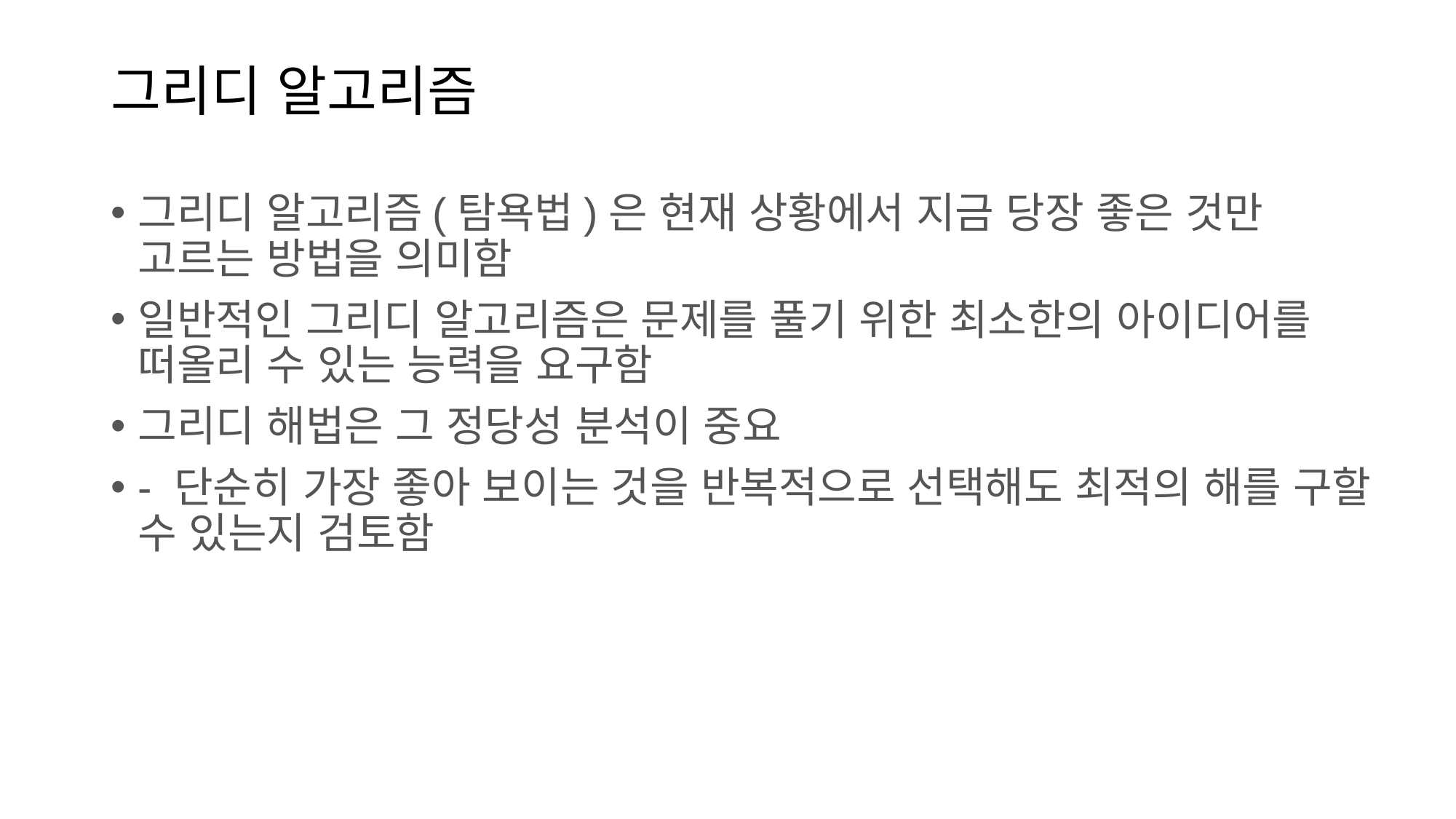

# 그리디 알고리즘
그리디 알고리즘(탐욕법)은 현재 상황에서 지금 당장 좋은 것만 고르는 방법을 의미함
일반적인 그리디 알고리즘은 문제를 풀기 위한 최소한의 아이디어를 떠올리 수 있는 능력을 요구함
그리디 해법은 그 정당성 분석이 중요
- 단순히 가장 좋아 보이는 것을 반복적으로 선택해도 최적의 해를 구할 수 있는지 검토함